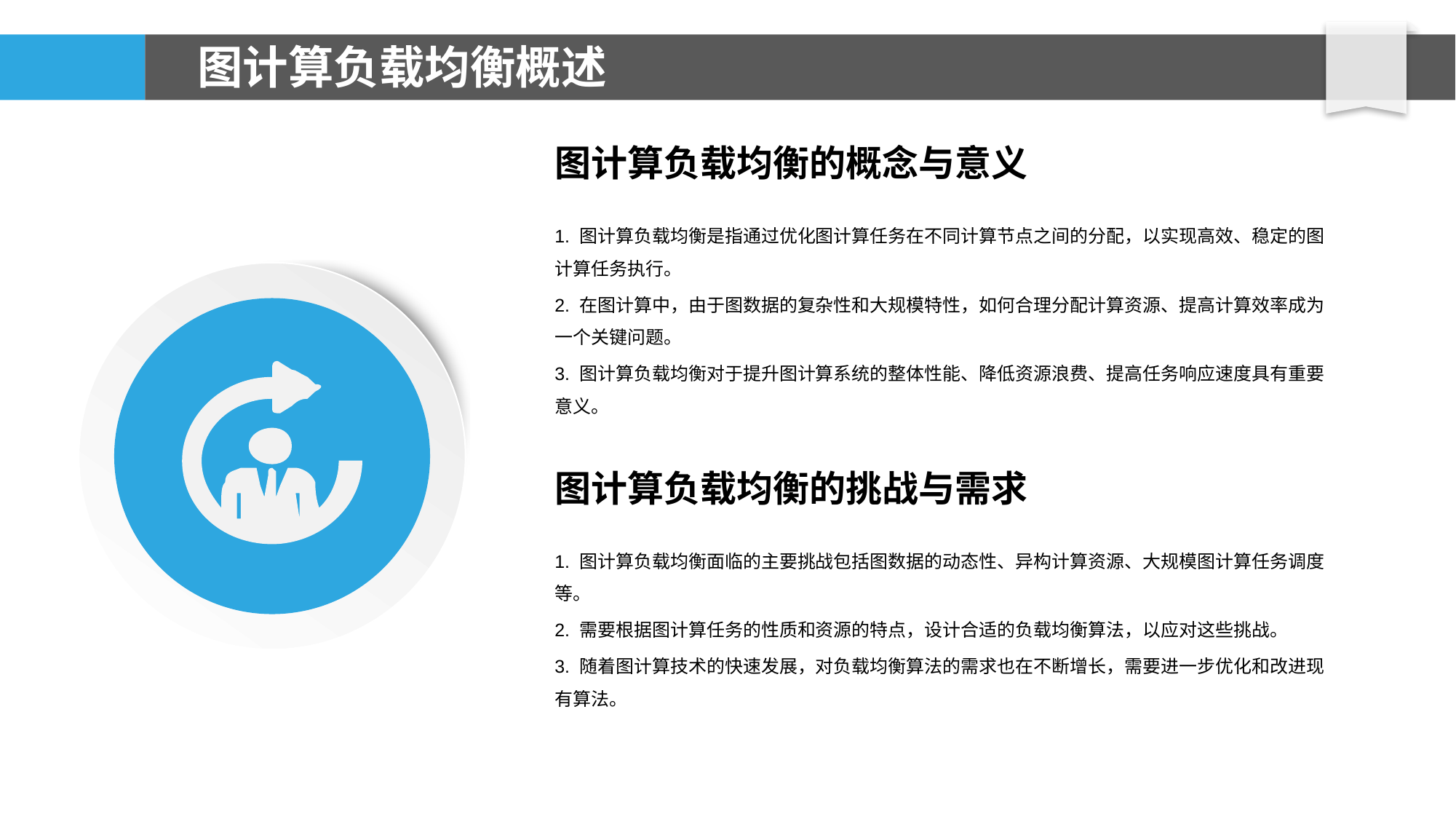

# 图计算负载均衡概述
图计算负载均衡的概念与意义
1. 图计算负载均衡是指通过优化图计算任务在不同计算节点之间的分配，以实现高效、稳定的图计算任务执行。
2. 在图计算中，由于图数据的复杂性和大规模特性，如何合理分配计算资源、提高计算效率成为一个关键问题。
3. 图计算负载均衡对于提升图计算系统的整体性能、降低资源浪费、提高任务响应速度具有重要意义。
图计算负载均衡的挑战与需求
1. 图计算负载均衡面临的主要挑战包括图数据的动态性、异构计算资源、大规模图计算任务调度等。
2. 需要根据图计算任务的性质和资源的特点，设计合适的负载均衡算法，以应对这些挑战。
3. 随着图计算技术的快速发展，对负载均衡算法的需求也在不断增长，需要进一步优化和改进现有算法。